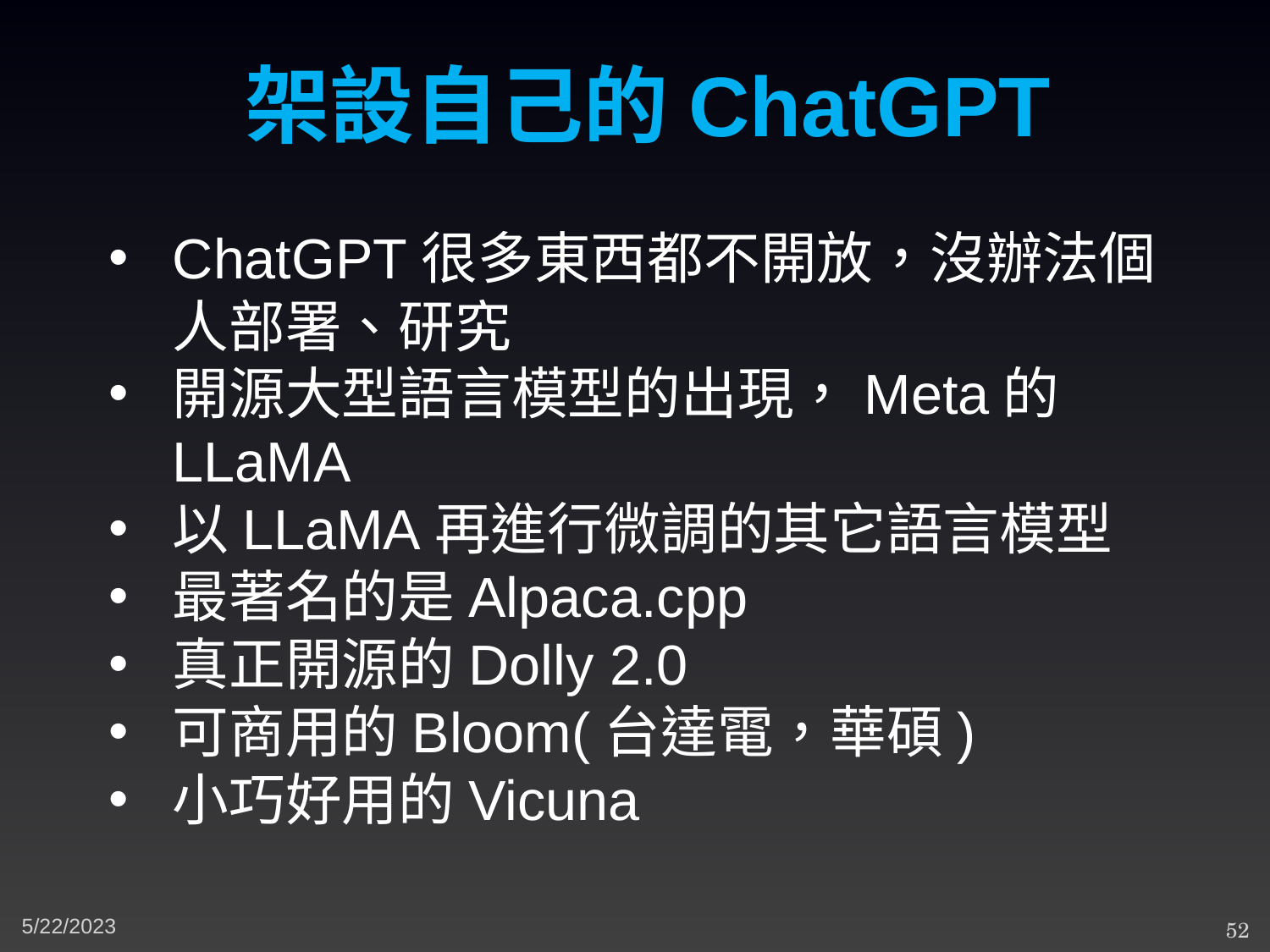

架設自己的ChatGPT
ChatGPT很多東西都不開放，沒辦法個人部署、研究
開源大型語言模型的出現，Meta的LLaMA
以LLaMA再進行微調的其它語言模型
最著名的是Alpaca.cpp
真正開源的Dolly 2.0
可商用的Bloom(台達電，華碩)
小巧好用的Vicuna

5/22/2023
52